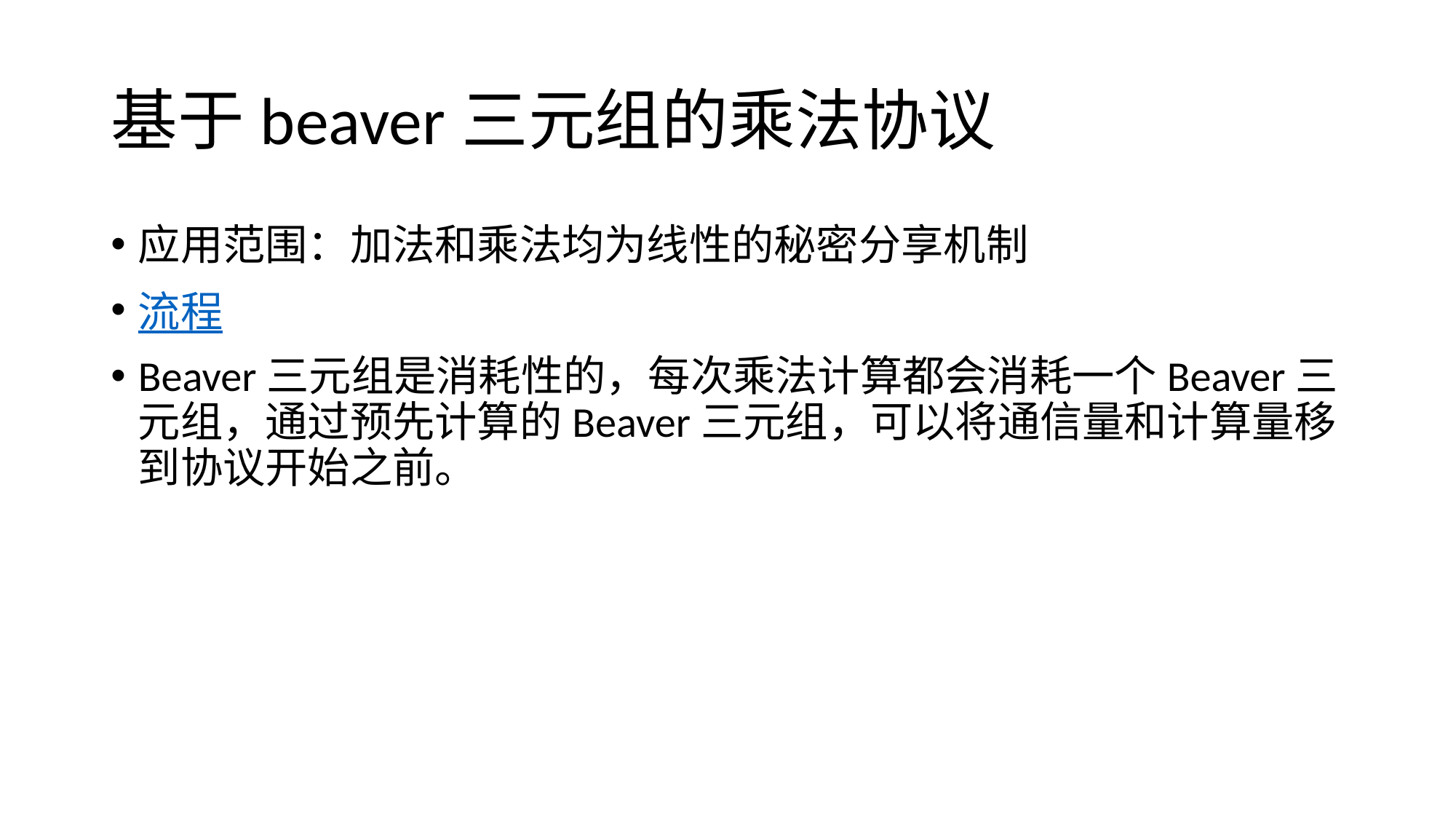

# 基于beaver三元组的乘法协议
应用范围：加法和乘法均为线性的秘密分享机制
流程
Beaver三元组是消耗性的，每次乘法计算都会消耗一个Beaver三元组，通过预先计算的Beaver三元组，可以将通信量和计算量移到协议开始之前。